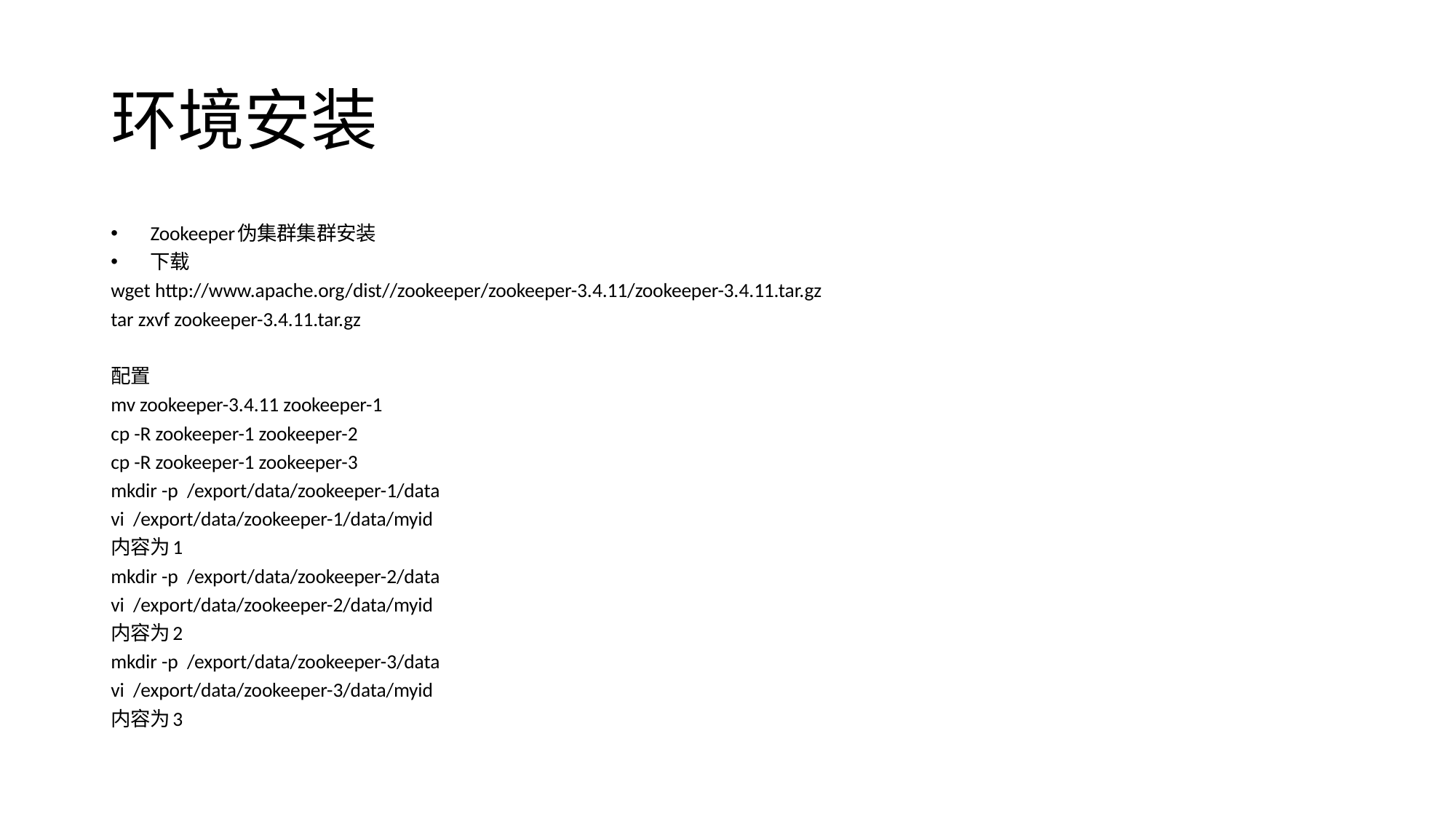

# 环境安装
Zookeeper伪集群集群安装
下载
wget http://www.apache.org/dist//zookeeper/zookeeper-3.4.11/zookeeper-3.4.11.tar.gz
tar zxvf zookeeper-3.4.11.tar.gz

配置
mv zookeeper-3.4.11 zookeeper-1
cp -R zookeeper-1 zookeeper-2
cp -R zookeeper-1 zookeeper-3
mkdir -p  /export/data/zookeeper-1/data
vi  /export/data/zookeeper-1/data/myid
内容为1
mkdir -p  /export/data/zookeeper-2/data
vi  /export/data/zookeeper-2/data/myid
内容为2
mkdir -p  /export/data/zookeeper-3/data
vi  /export/data/zookeeper-3/data/myid
内容为3